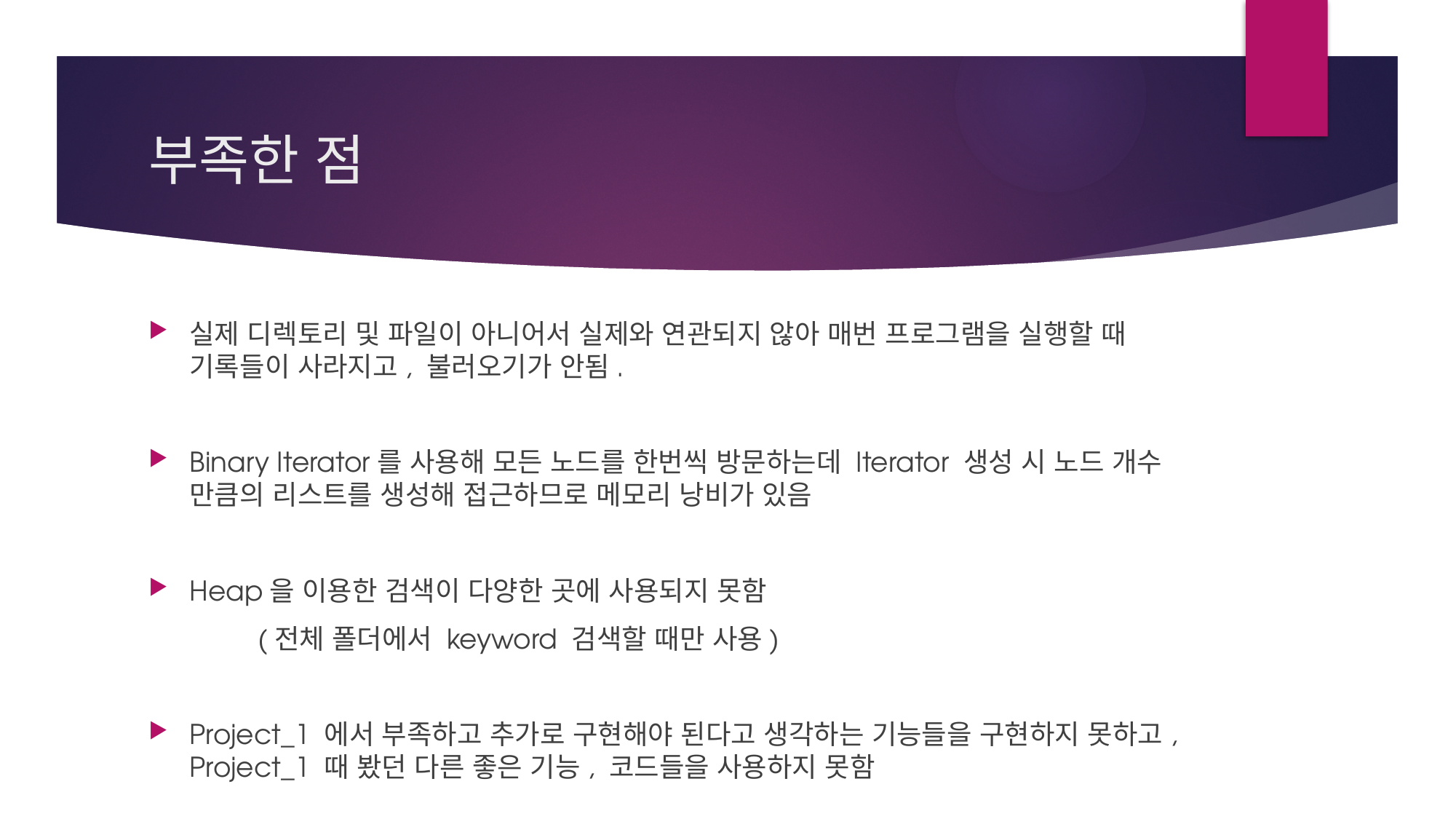

# 부족한 점
실제 디렉토리 및 파일이 아니어서 실제와 연관되지 않아 매번 프로그램을 실행할 때 기록들이 사라지고, 불러오기가 안됨.

Binary Iterator를 사용해 모든 노드를 한번씩 방문하는데 Iterator 생성 시 노드 개수 만큼의 리스트를 생성해 접근하므로 메모리 낭비가 있음

Heap을 이용한 검색이 다양한 곳에 사용되지 못함
	(전체 폴더에서 keyword 검색할 때만 사용)

Project_1 에서 부족하고 추가로 구현해야 된다고 생각하는 기능들을 구현하지 못하고, Project_1 때 봤던 다른 좋은 기능, 코드들을 사용하지 못함